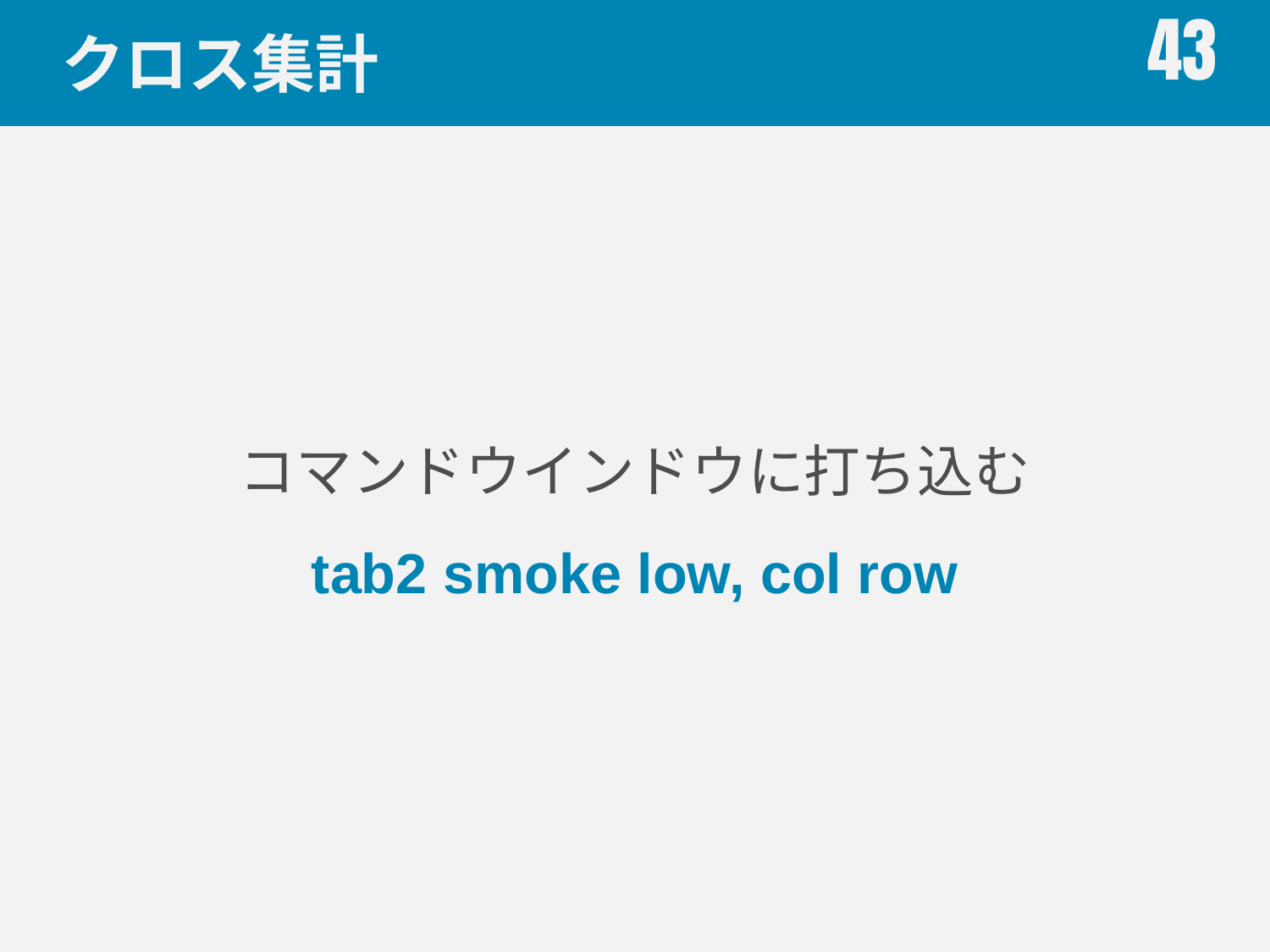

# クロス集計
 43
コマンドウインドウに打ち込む
tab2 smoke low, col row